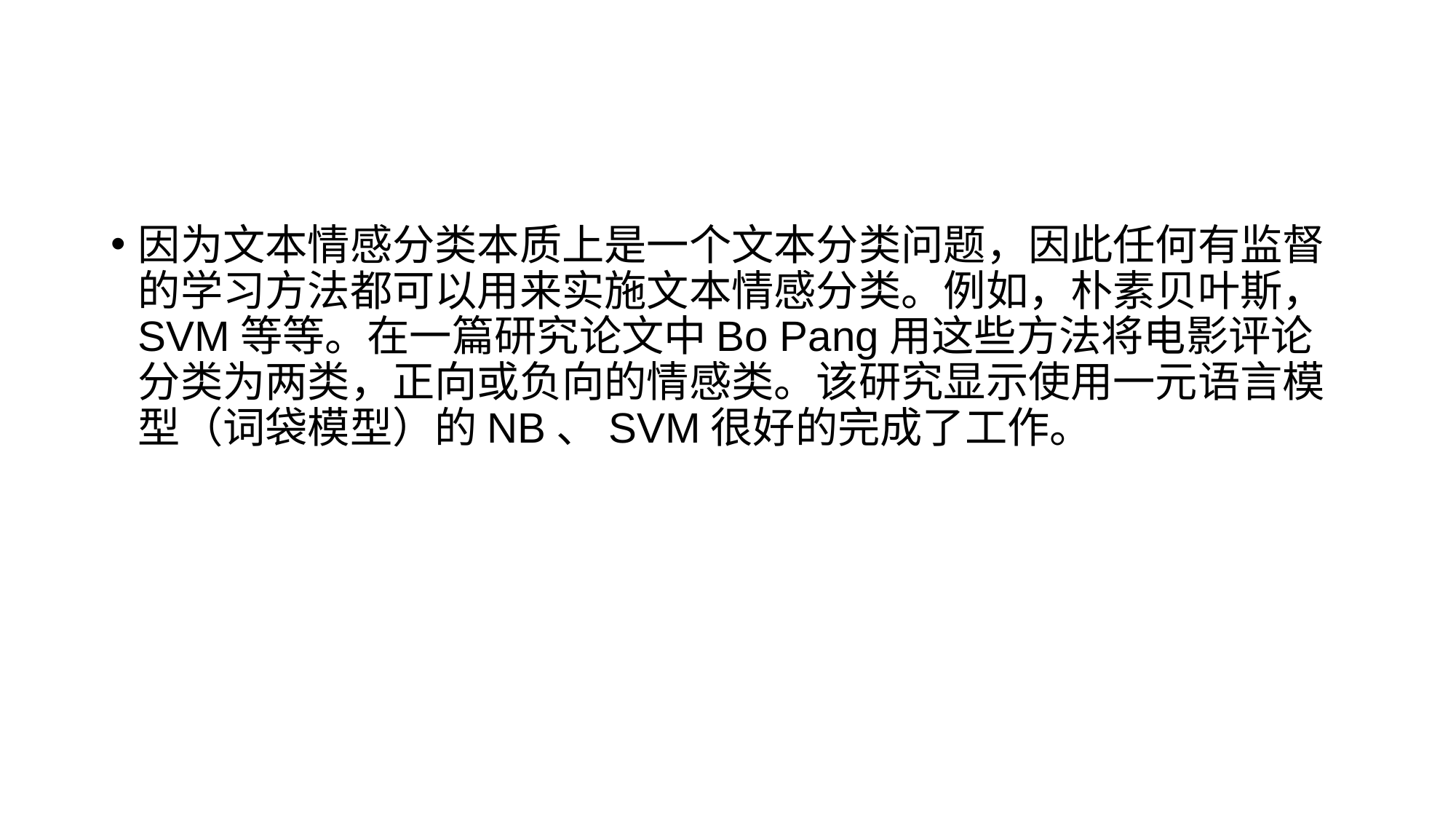

#
因为文本情感分类本质上是一个文本分类问题，因此任何有监督的学习方法都可以用来实施文本情感分类。例如，朴素贝叶斯，SVM等等。在一篇研究论文中Bo Pang用这些方法将电影评论分类为两类，正向或负向的情感类。该研究显示使用一元语言模型（词袋模型）的NB、SVM很好的完成了工作。